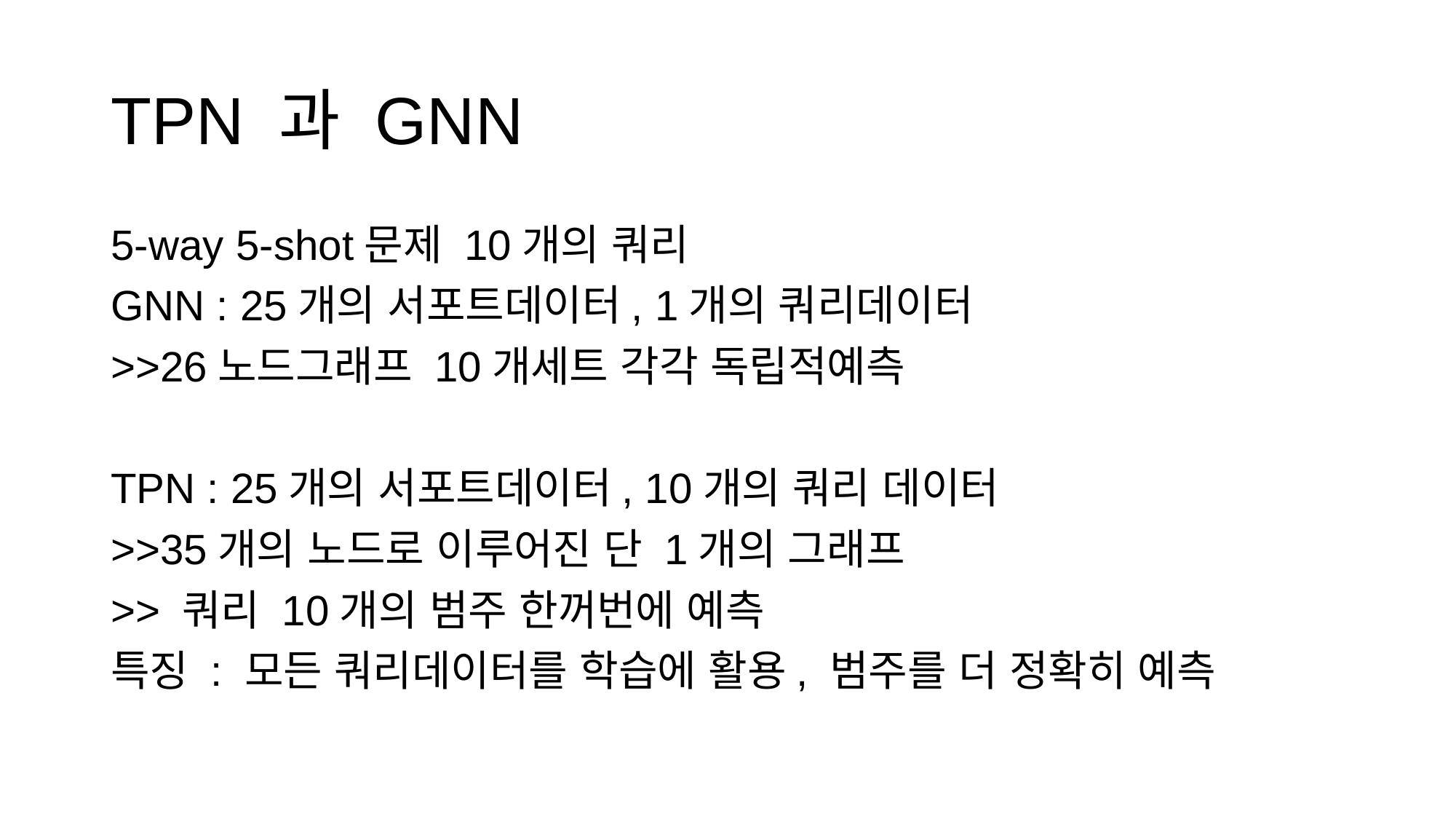

# TPN 과 GNN
5-way 5-shot문제 10개의 쿼리
GNN : 25개의 서포트데이터, 1개의 쿼리데이터
>>26노드그래프 10개세트 각각 독립적예측

TPN : 25개의 서포트데이터, 10개의 쿼리 데이터
>>35개의 노드로 이루어진 단 1개의 그래프
>> 쿼리 10개의 범주 한꺼번에 예측
특징 : 모든 쿼리데이터를 학습에 활용, 범주를 더 정확히 예측